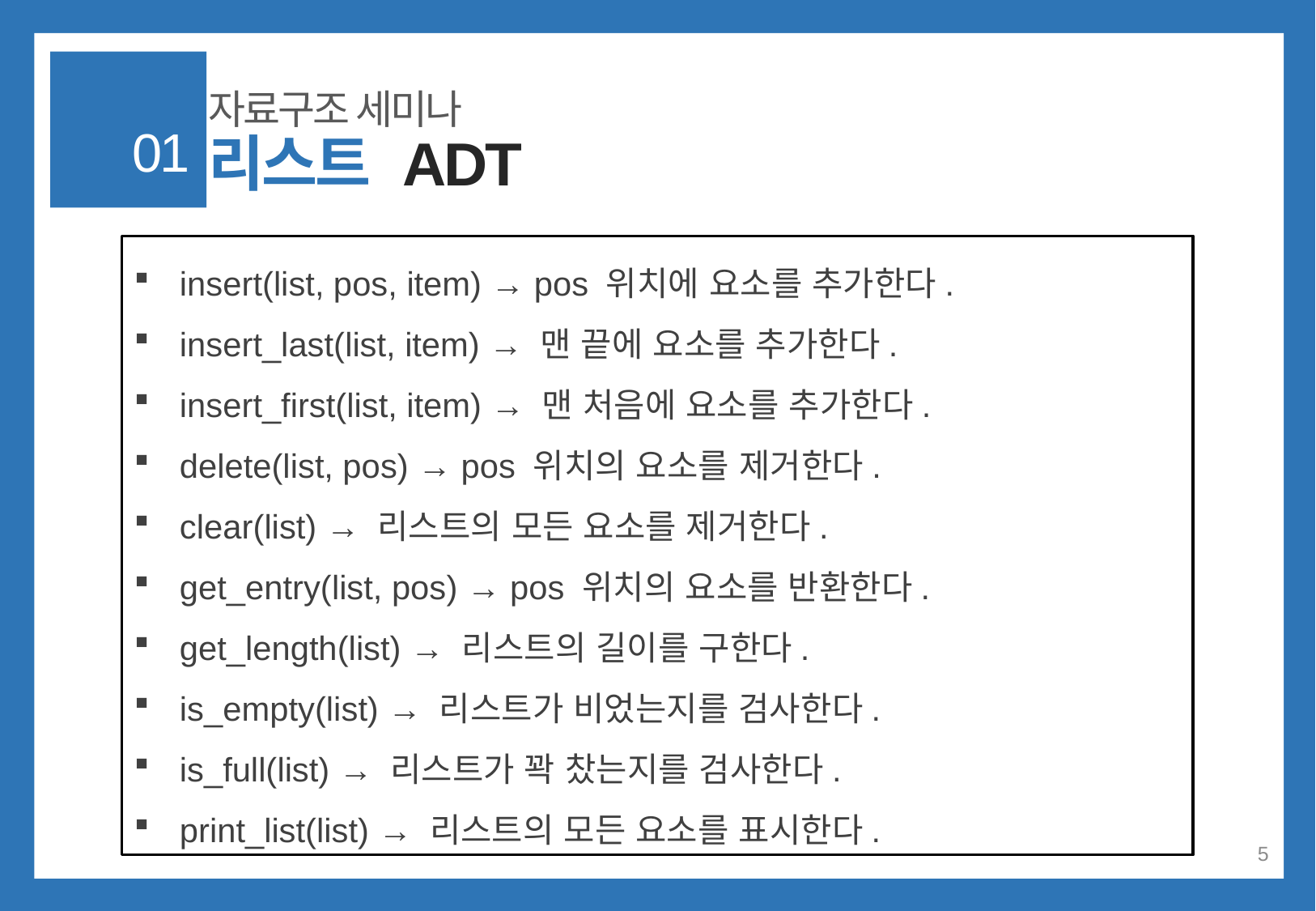

자료구조 세미나
01
리스트 ADT
insert(list, pos, item) → pos 위치에 요소를 추가한다.
insert_last(list, item) → 맨 끝에 요소를 추가한다.
insert_first(list, item) → 맨 처음에 요소를 추가한다.
delete(list, pos) → pos 위치의 요소를 제거한다.
clear(list) → 리스트의 모든 요소를 제거한다.
get_entry(list, pos) → pos 위치의 요소를 반환한다.
get_length(list) → 리스트의 길이를 구한다.
is_empty(list) → 리스트가 비었는지를 검사한다.
is_full(list) → 리스트가 꽉 찼는지를 검사한다.
print_list(list) → 리스트의 모든 요소를 표시한다.
5